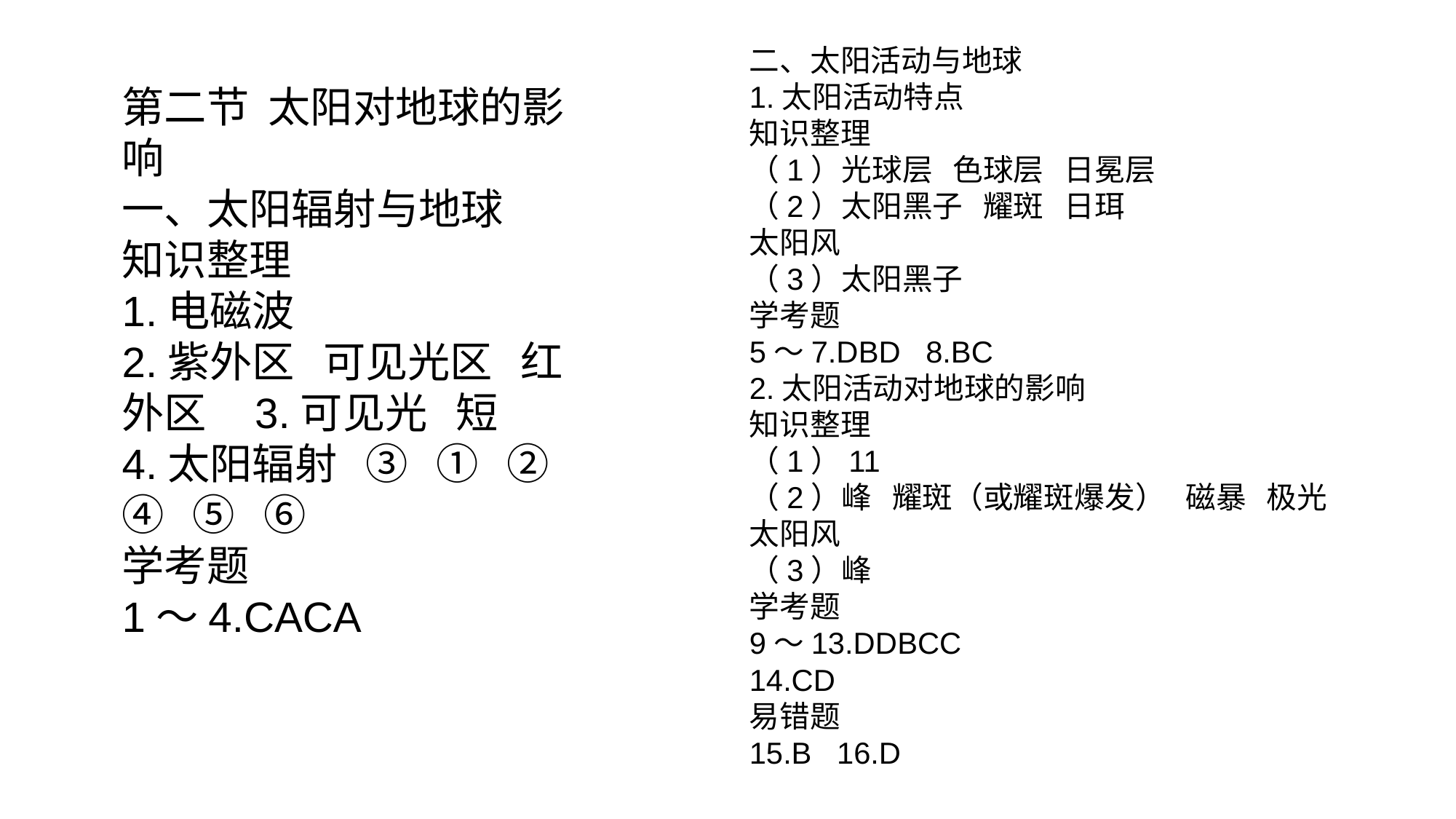

二、太阳活动与地球
1.太阳活动特点
知识整理
（1）光球层   色球层   日冕层
（2）太阳黑子   耀斑   日珥
太阳风
（3）太阳黑子
学考题
5～7.DBD   8.BC
2.太阳活动对地球的影响
知识整理
（1）11
（2）峰   耀斑（或耀斑爆发）   磁暴   极光   太阳风
（3）峰
学考题
9～13.DDBCC
14.CD
易错题
15.B   16.D

第二节  太阳对地球的影响
一、太阳辐射与地球
知识整理
1.电磁波
2.紫外区   可见光区   红外区    3.可见光   短
4.太阳辐射   ③   ①   ②   ④   ⑤   ⑥
学考题
1～4.CACA